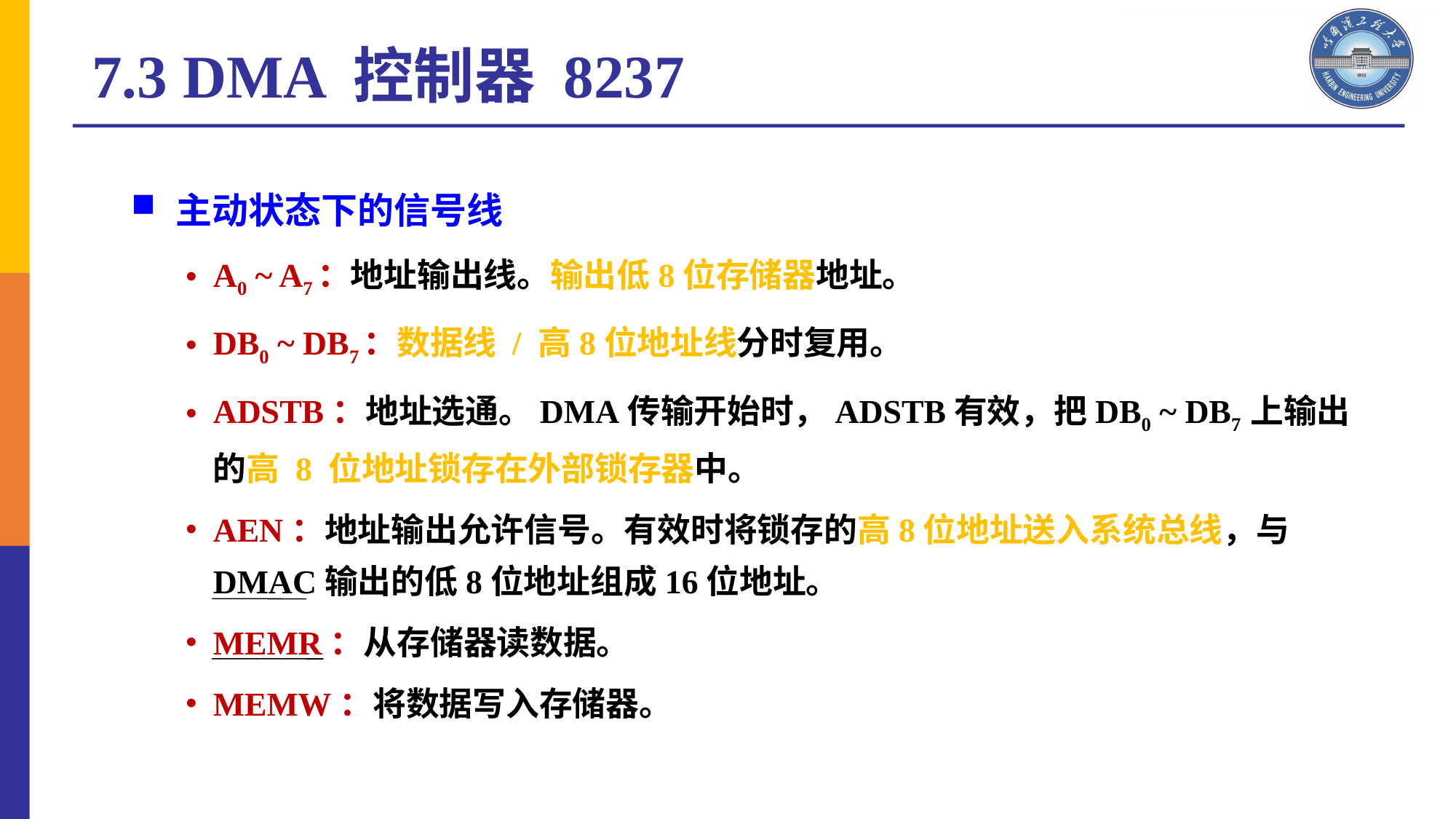

7.3 DMA 控制器 8237
 主动状态下的信号线
A0 ~ A7：地址输出线。输出低8位存储器地址。
DB0 ~ DB7：数据线 / 高8位地址线分时复用。
ADSTB：地址选通。DMA传输开始时，ADSTB有效，把DB0 ~ DB7 上输出的高 8 位地址锁存在外部锁存器中。
AEN：地址输出允许信号。有效时将锁存的高8位地址送入系统总线，与DMAC输出的低8位地址组成16位地址。
MEMR：从存储器读数据。
MEMW：将数据写入存储器。